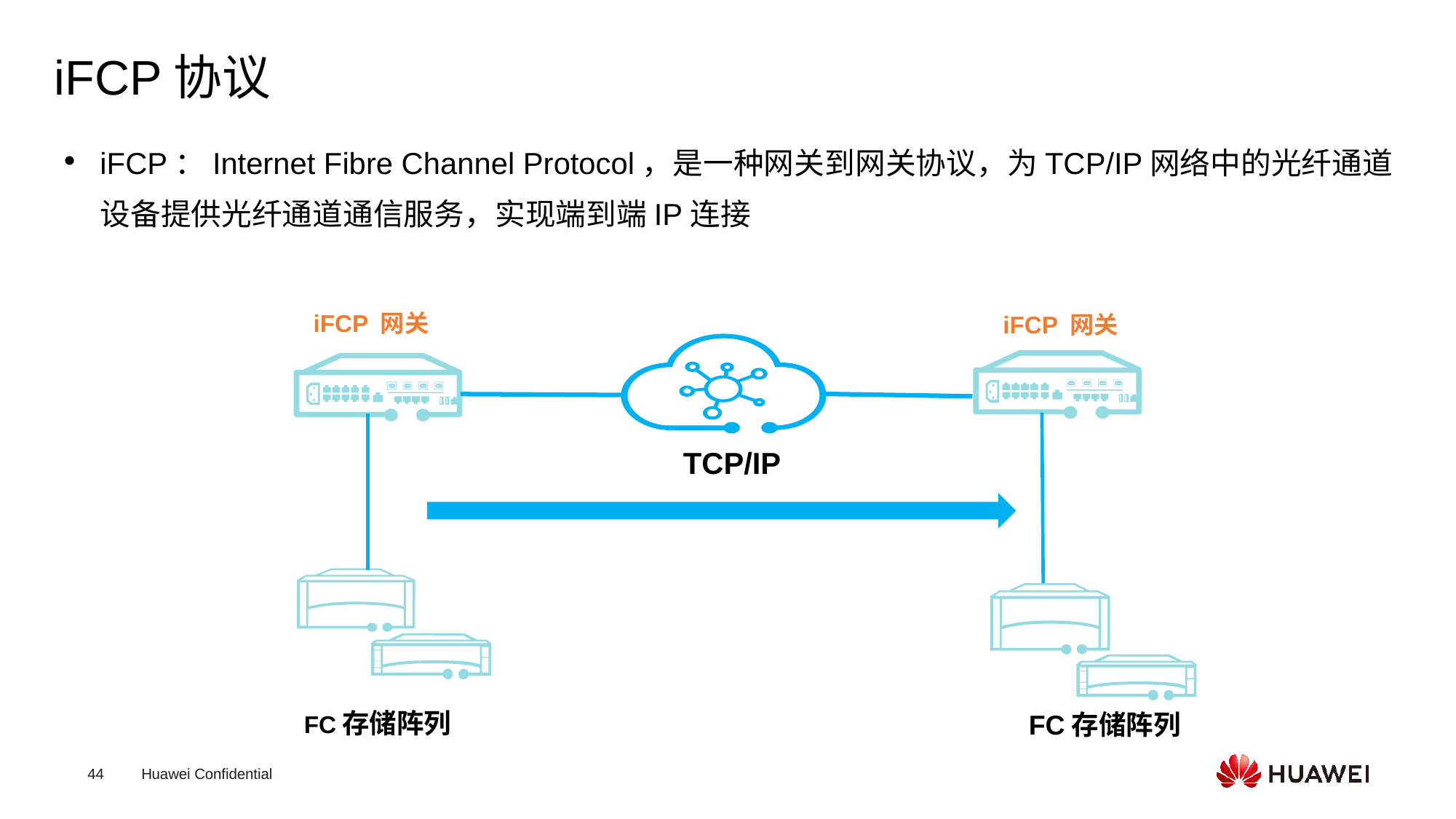

# iFCP协议
iFCP：Internet Fibre Channel Protocol，是一种网关到网关协议，为TCP/IP网络中的光纤通道设备提供光纤通道通信服务，实现端到端IP连接
iFCP 网关
iFCP 网关

TCP/IP

FC存储阵列
FC存储阵列